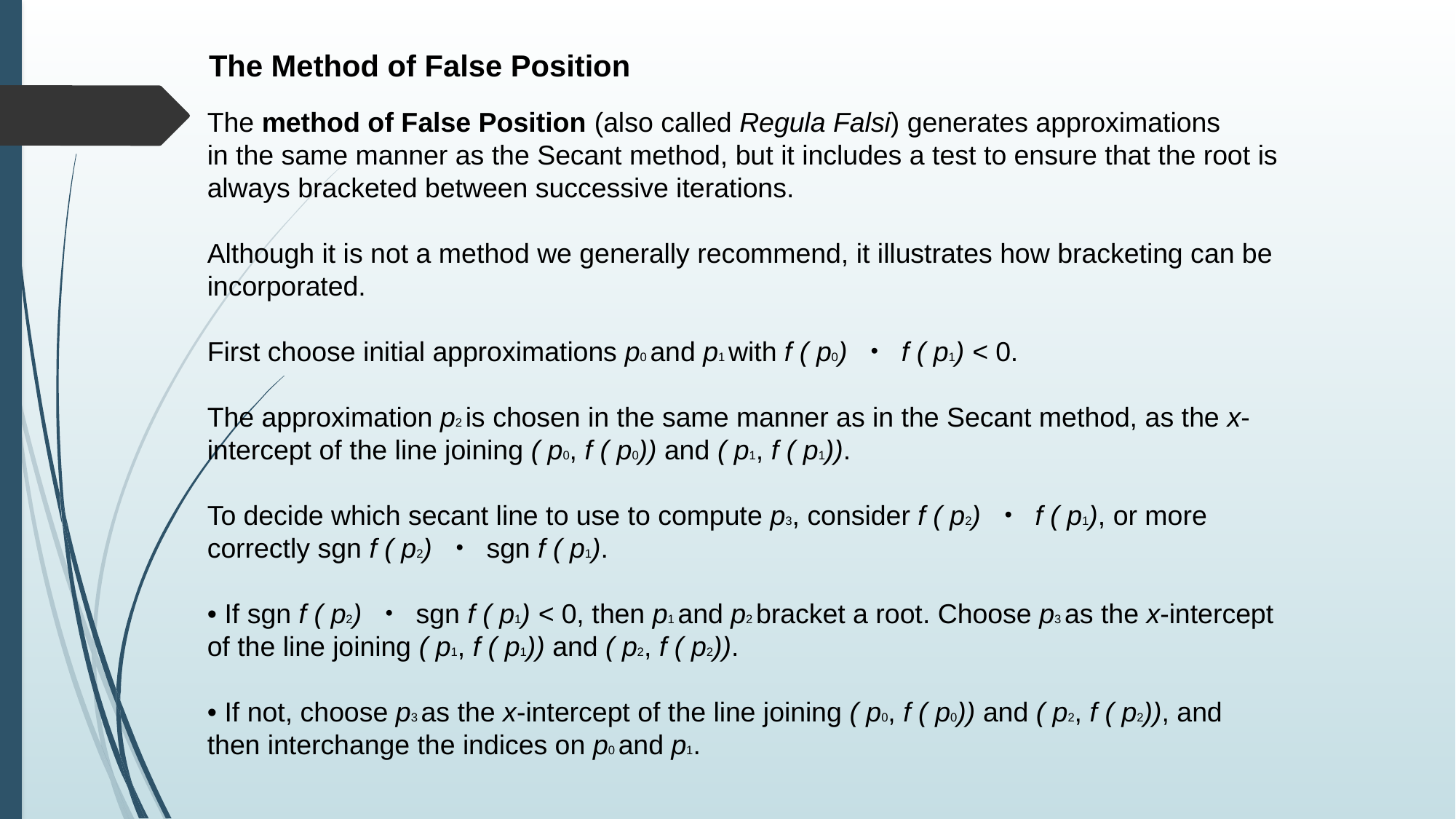

The Method of False Position
The method of False Position (also called Regula Falsi) generates approximations
in the same manner as the Secant method, but it includes a test to ensure that the root is always bracketed between successive iterations.

Although it is not a method we generally recommend, it illustrates how bracketing can be incorporated.

First choose initial approximations p0 and p1 with f ( p0) ・ f ( p1) < 0.

The approximation p2 is chosen in the same manner as in the Secant method, as the x-intercept of the line joining ( p0, f ( p0)) and ( p1, f ( p1)).

To decide which secant line to use to compute p3, consider f ( p2) ・ f ( p1), or more correctly sgn f ( p2) ・ sgn f ( p1).

• If sgn f ( p2) ・ sgn f ( p1) < 0, then p1 and p2 bracket a root. Choose p3 as the x-intercept
of the line joining ( p1, f ( p1)) and ( p2, f ( p2)).

• If not, choose p3 as the x-intercept of the line joining ( p0, f ( p0)) and ( p2, f ( p2)), and
then interchange the indices on p0 and p1.